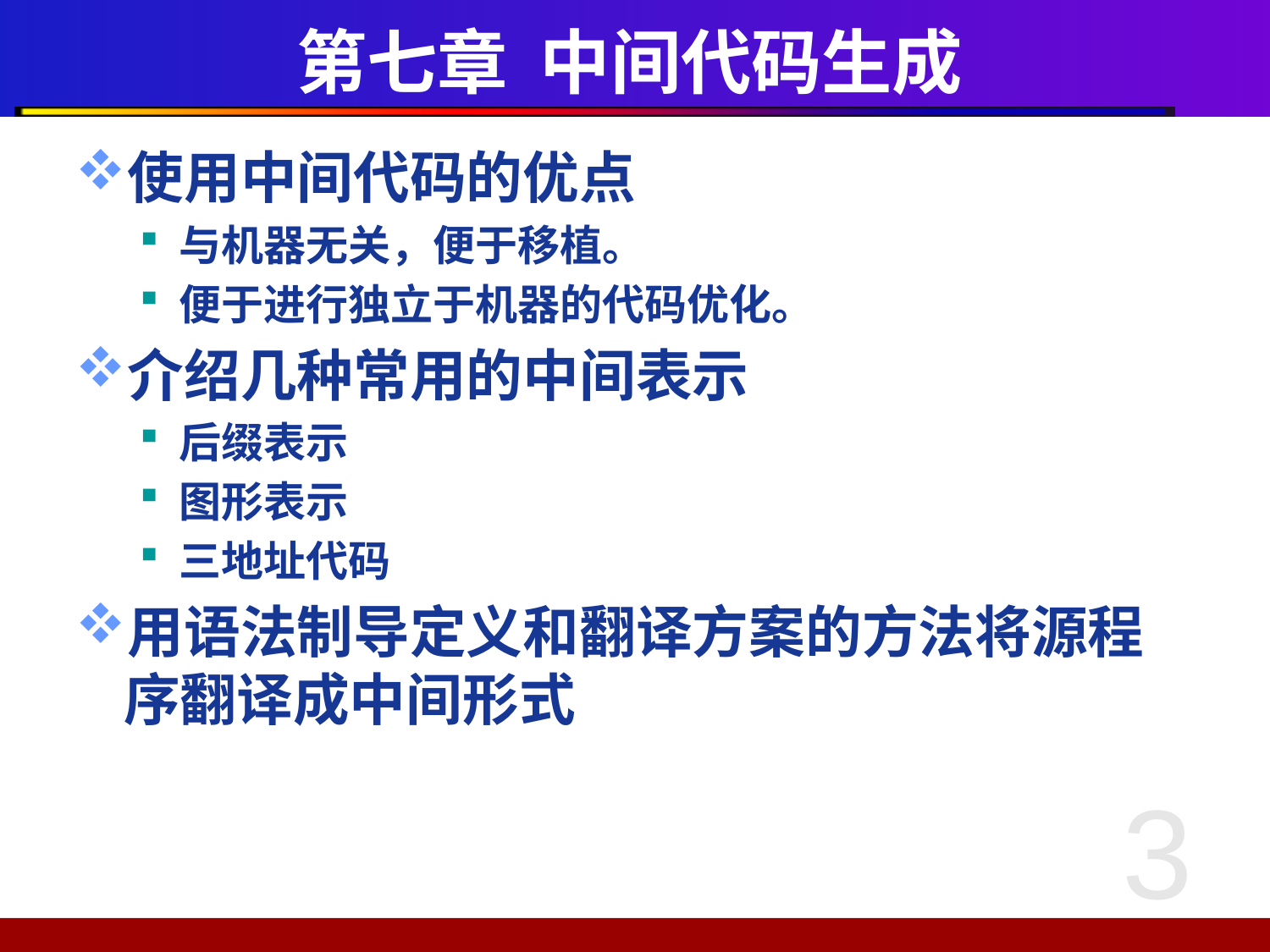

# 第七章  中间代码生成
使用中间代码的优点
与机器无关，便于移植。
便于进行独立于机器的代码优化。
介绍几种常用的中间表示
后缀表示
图形表示
三地址代码
用语法制导定义和翻译方案的方法将源程序翻译成中间形式
3